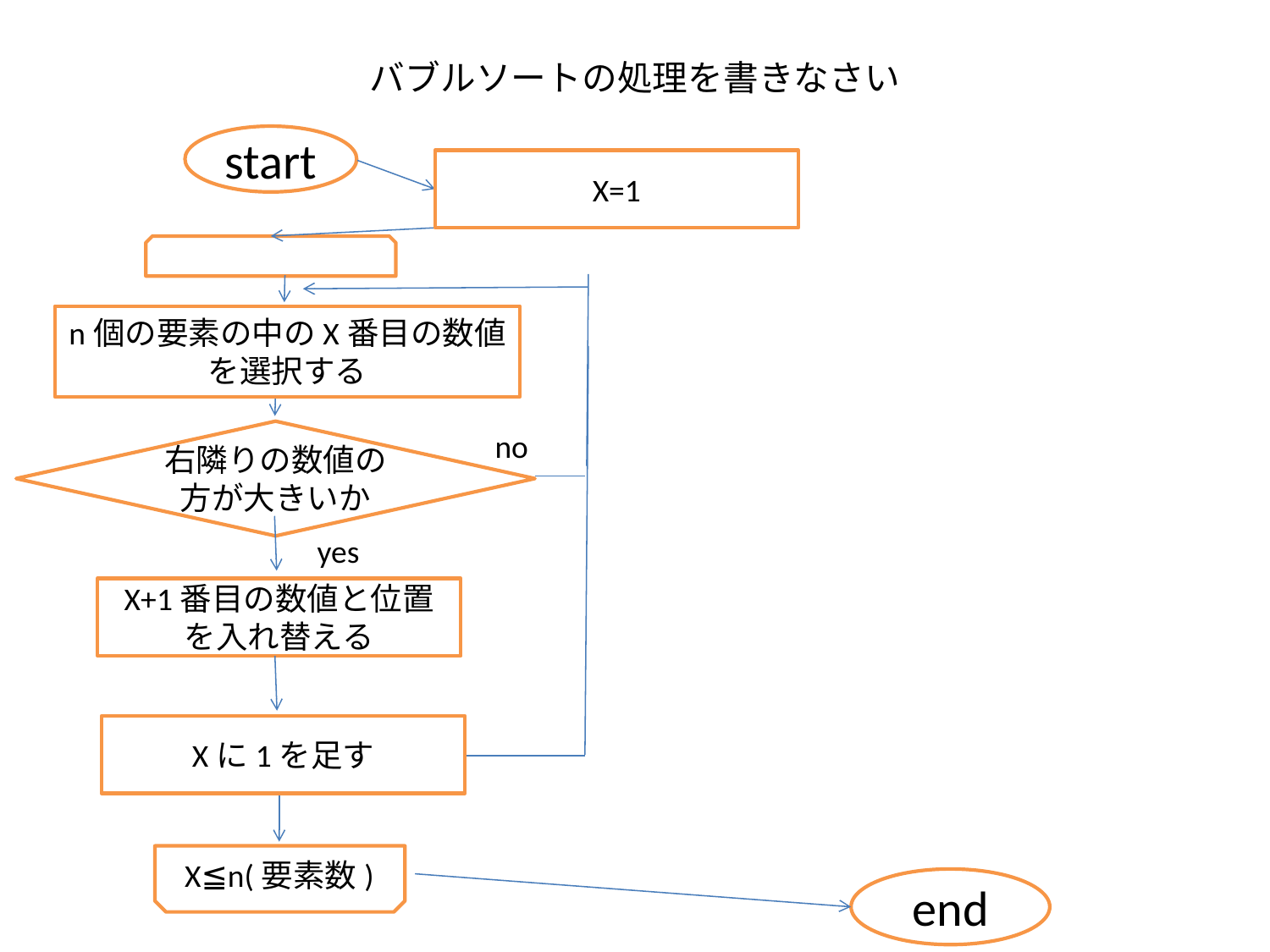

# バブルソートの処理を書きなさい
start
X=1

n個の要素の中のX番目の数値を選択する
no
右隣りの数値の方が大きいか
yes
X+1番目の数値と位置を入れ替える
Xに1を足す
X≦n(要素数)

end